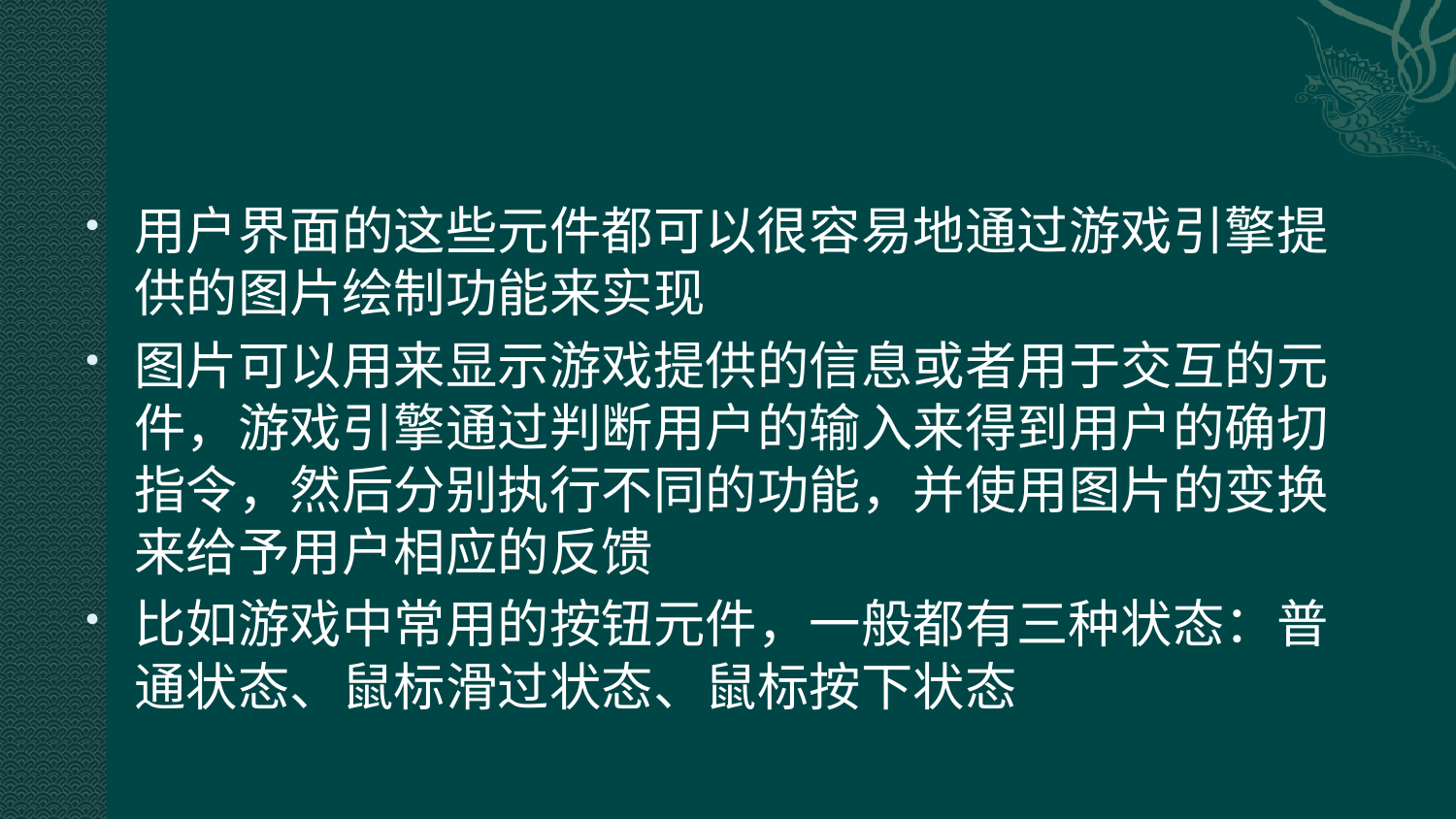

#
用户界面的这些元件都可以很容易地通过游戏引擎提供的图片绘制功能来实现
图片可以用来显示游戏提供的信息或者用于交互的元件，游戏引擎通过判断用户的输入来得到用户的确切指令，然后分别执行不同的功能，并使用图片的变换来给予用户相应的反馈
比如游戏中常用的按钮元件，一般都有三种状态：普通状态、鼠标滑过状态、鼠标按下状态